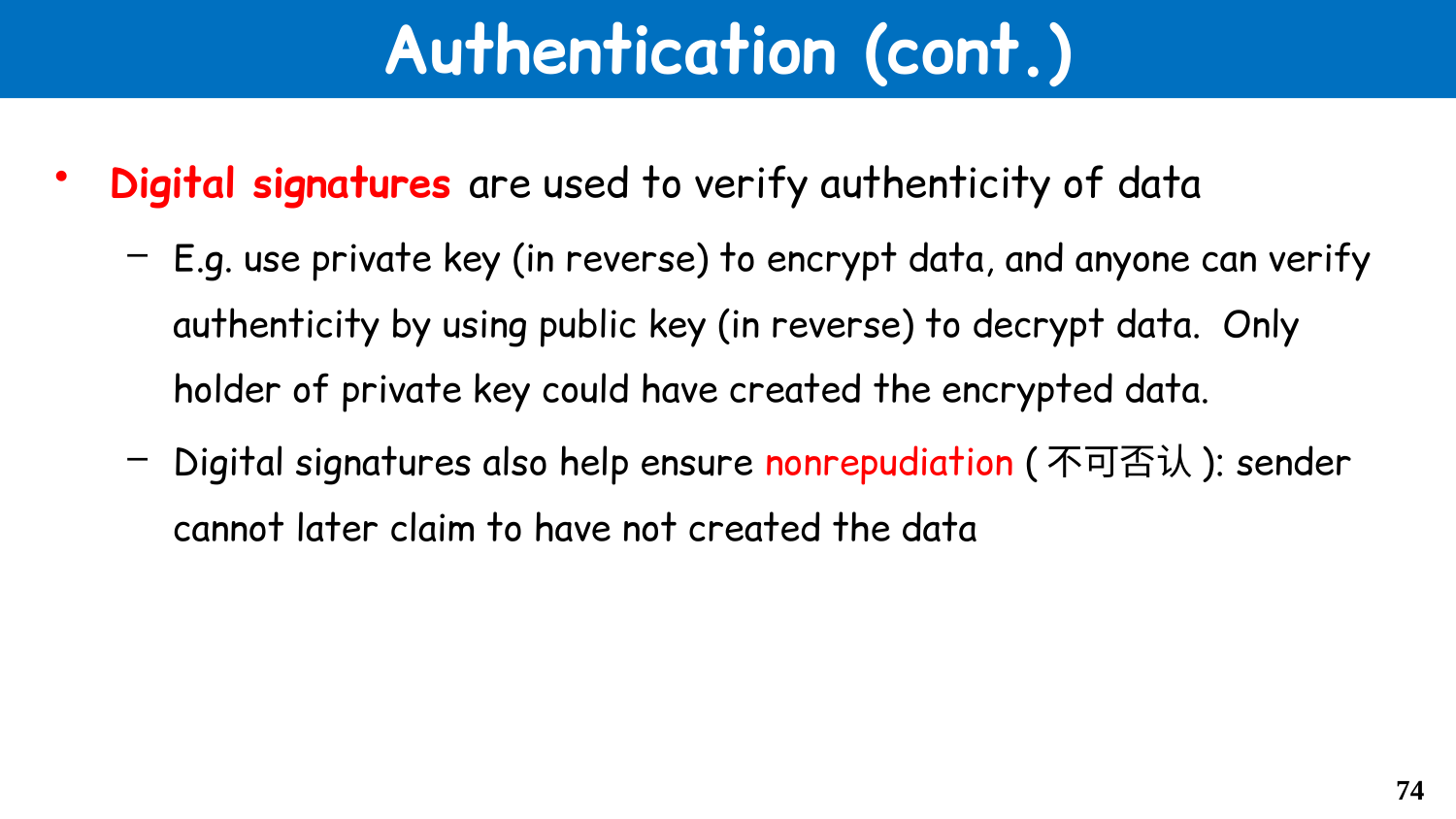

# Authentication (cont.)
Digital signatures are used to verify authenticity of data
E.g. use private key (in reverse) to encrypt data, and anyone can verify authenticity by using public key (in reverse) to decrypt data.  Only holder of private key could have created the encrypted data.
Digital signatures also help ensure nonrepudiation (不可否认): sender cannot later claim to have not created the data